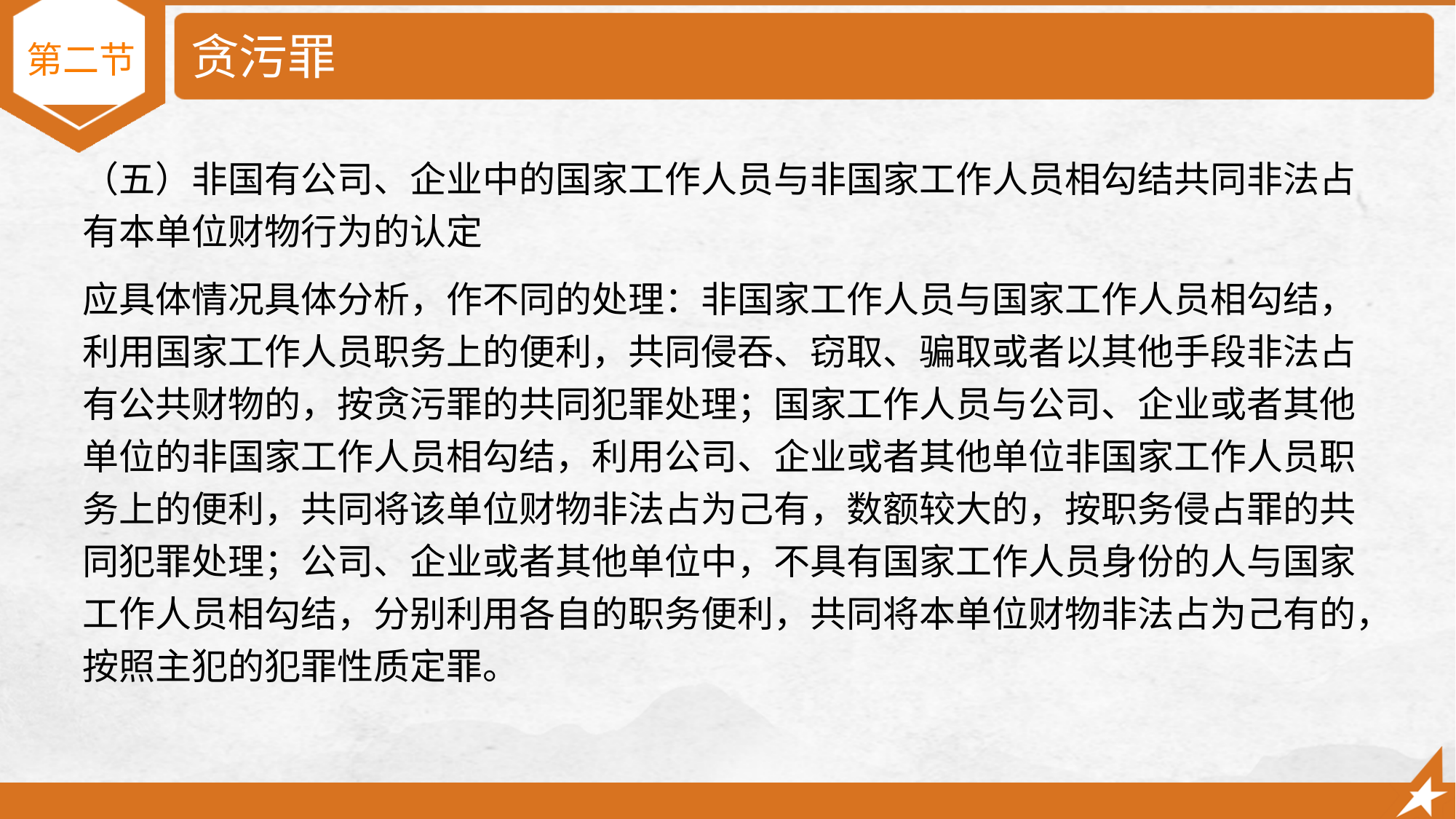

# 贪污罪
第二节
（五）非国有公司、企业中的国家工作人员与非国家工作人员相勾结共同非法占有本单位财物行为的认定
应具体情况具体分析，作不同的处理：非国家工作人员与国家工作人员相勾结，利用国家工作人员职务上的便利，共同侵吞、窃取、骗取或者以其他手段非法占有公共财物的，按贪污罪的共同犯罪处理；国家工作人员与公司、企业或者其他单位的非国家工作人员相勾结，利用公司、企业或者其他单位非国家工作人员职务上的便利，共同将该单位财物非法占为己有，数额较大的，按职务侵占罪的共同犯罪处理；公司、企业或者其他单位中，不具有国家工作人员身份的人与国家工作人员相勾结，分别利用各自的职务便利，共同将本单位财物非法占为己有的，按照主犯的犯罪性质定罪。